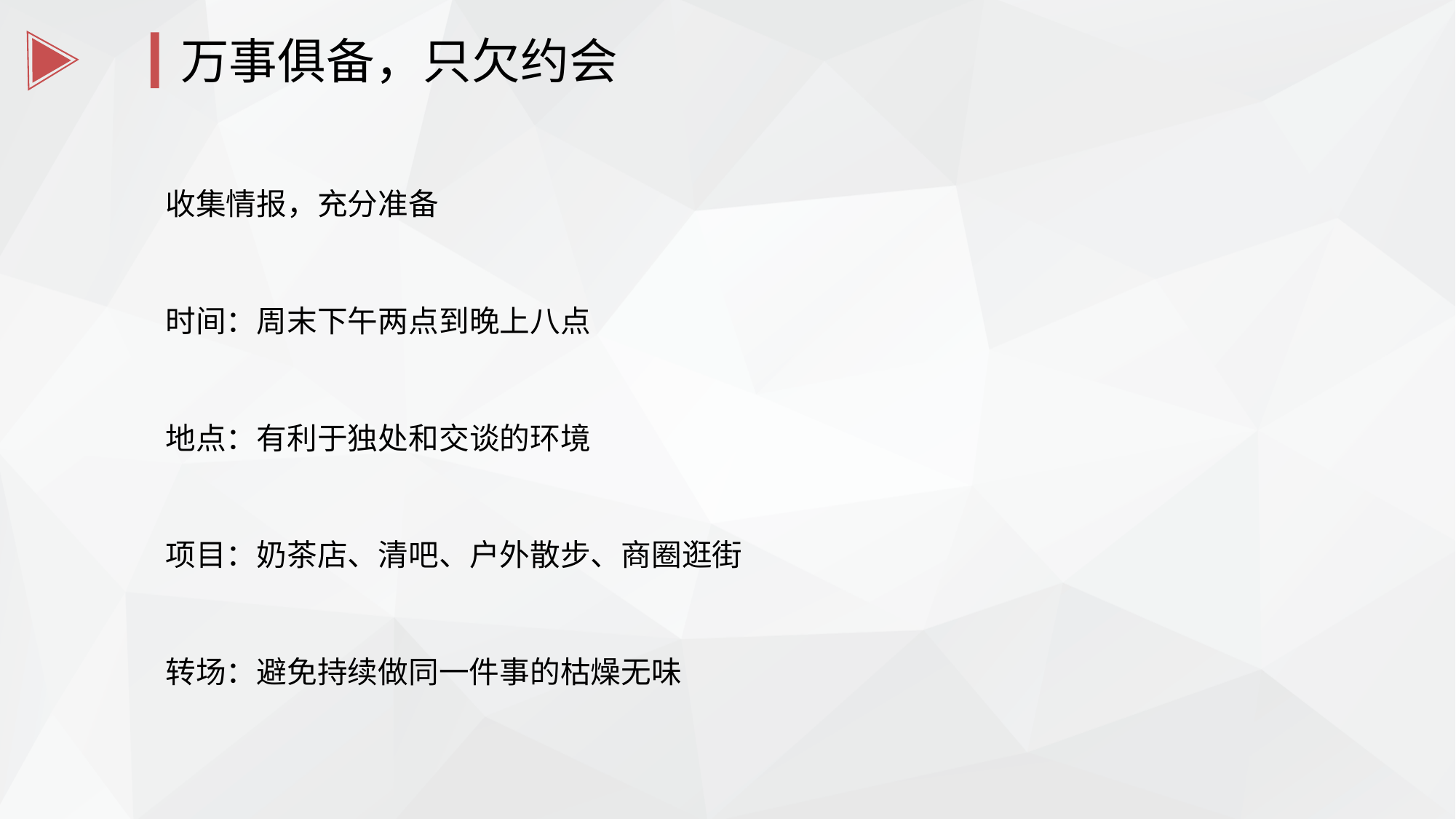

万事俱备，只欠约会

收集情报，充分准备
时间：周末下午两点到晚上八点
地点：有利于独处和交谈的环境
项目：奶茶店、清吧、户外散步、商圈逛街
转场：避免持续做同一件事的枯燥无味